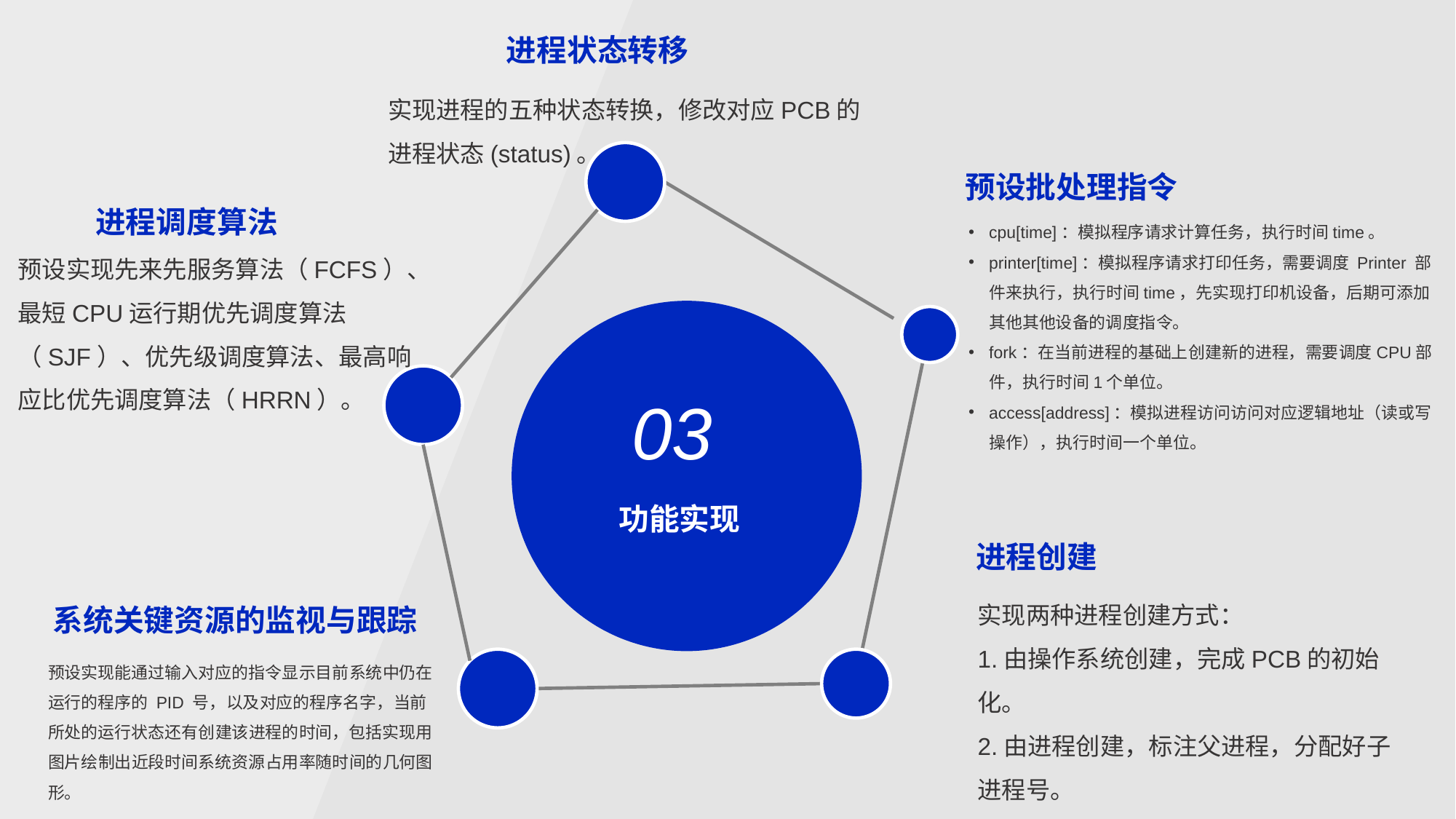

进程状态转移
实现进程的五种状态转换，修改对应PCB的进程状态(status)。

预设批处理指令
进程调度算法
cpu[time]：模拟程序请求计算任务，执行时间time。
printer[time]：模拟程序请求打印任务，需要调度 Printer 部件来执行，执行时间time，先实现打印机设备，后期可添加其他其他设备的调度指令。
fork：在当前进程的基础上创建新的进程，需要调度CPU部件，执行时间1个单位。
access[address]：模拟进程访问访问对应逻辑地址（读或写操作），执行时间一个单位。
预设实现先来先服务算法（FCFS）、最短CPU运行期优先调度算法（SJF）、优先级调度算法、最高响应比优先调度算法（HRRN）。

03
功能实现
进程创建
实现两种进程创建方式：
1.由操作系统创建，完成PCB的初始化。
2.由进程创建，标注父进程，分配好子进程号。
系统关键资源的监视与跟踪
预设实现能通过输入对应的指令显示目前系统中仍在运行的程序的 PID 号，以及对应的程序名字，当前所处的运行状态还有创建该进程的时间，包括实现用图片绘制出近段时间系统资源占用率随时间的几何图形。